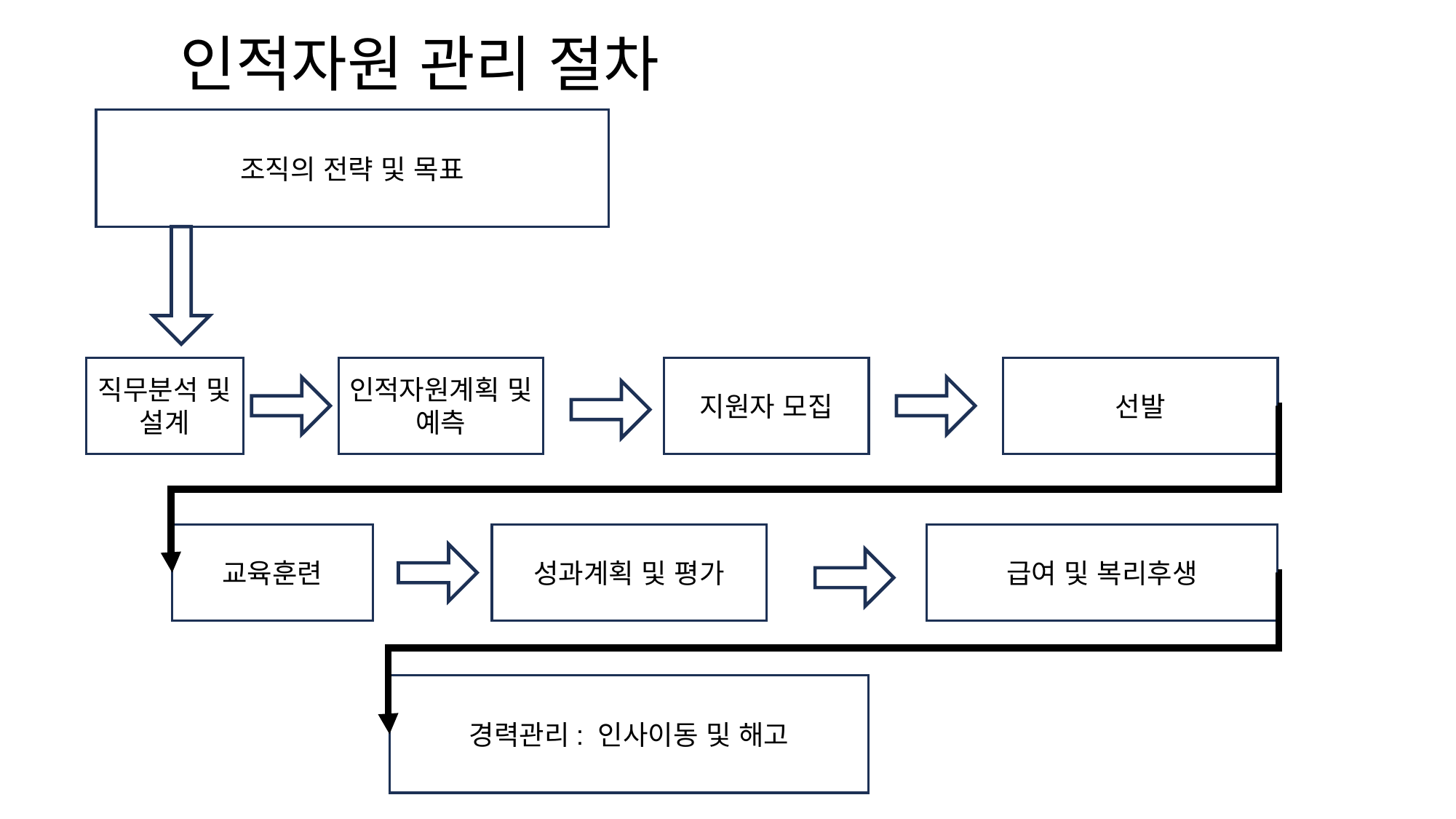

인적자원 관리 절차
조직의 전략 및 목표

직무분석 및 설계
지원자 모집
선발
인적자원계획 및 예측

교육훈련
급여 및 복리후생
성과계획 및 평가

경력관리: 인사이동 및 해고